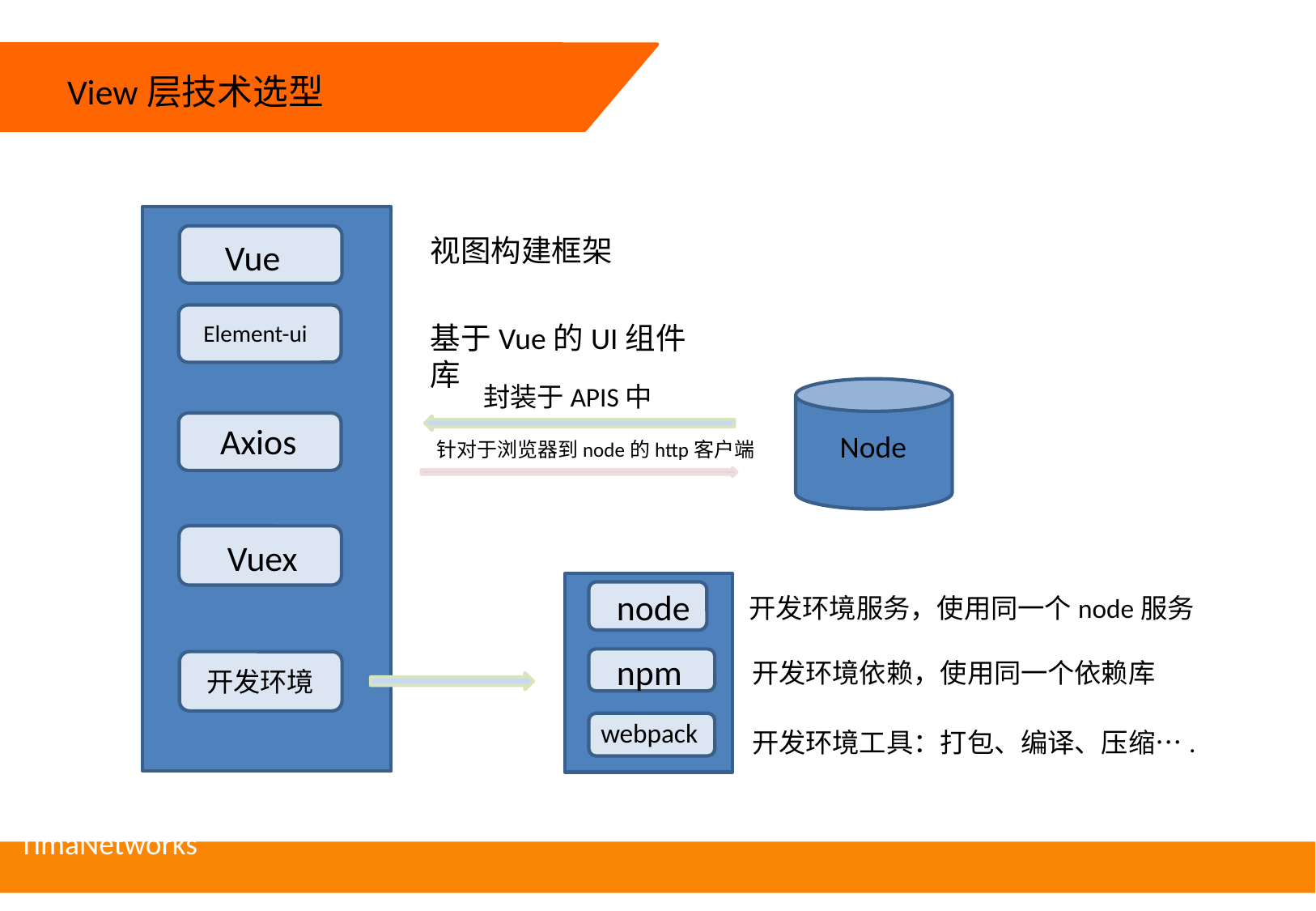

View层技术选型

视图构建框架
Vue

Element-ui
基于Vue的UI组件库
封装于APIS中

Axios

Node
针对于浏览器到node的http客户端

Vuex

node

开发环境服务，使用同一个node服务
npm

开发环境依赖，使用同一个依赖库

开发环境

webpack

开发环境工具：打包、编译、压缩….
 TimaNetworks